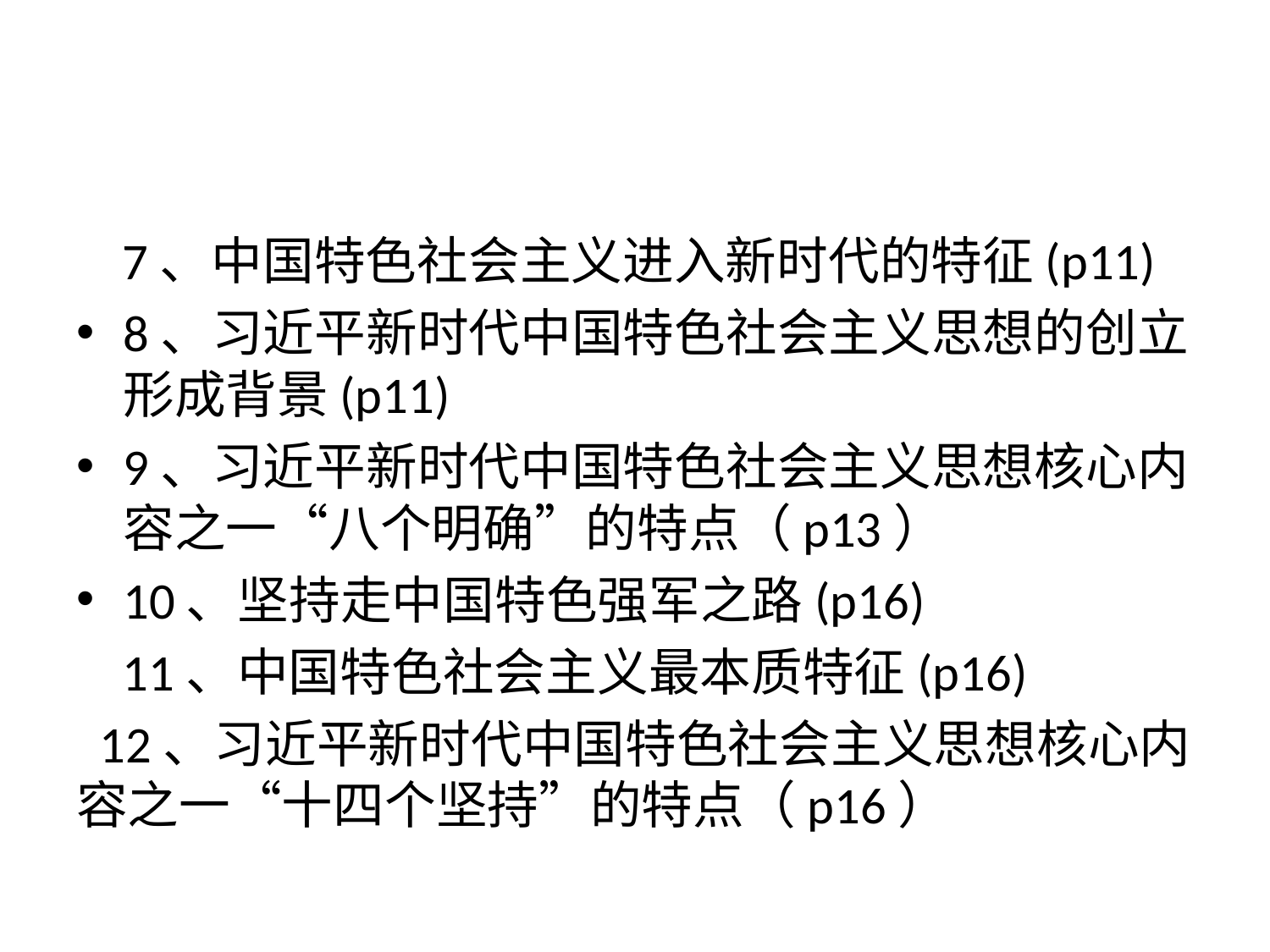

#
    7、中国特色社会主义进入新时代的特征(p11)
8、习近平新时代中国特色社会主义思想的创立形成背景(p11)
9、习近平新时代中国特色社会主义思想核心内容之一“八个明确”的特点（p13）
10、坚持走中国特色强军之路(p16)
    11、中国特色社会主义最本质特征(p16)
  12、习近平新时代中国特色社会主义思想核心内容之一“十四个坚持”的特点（p16）